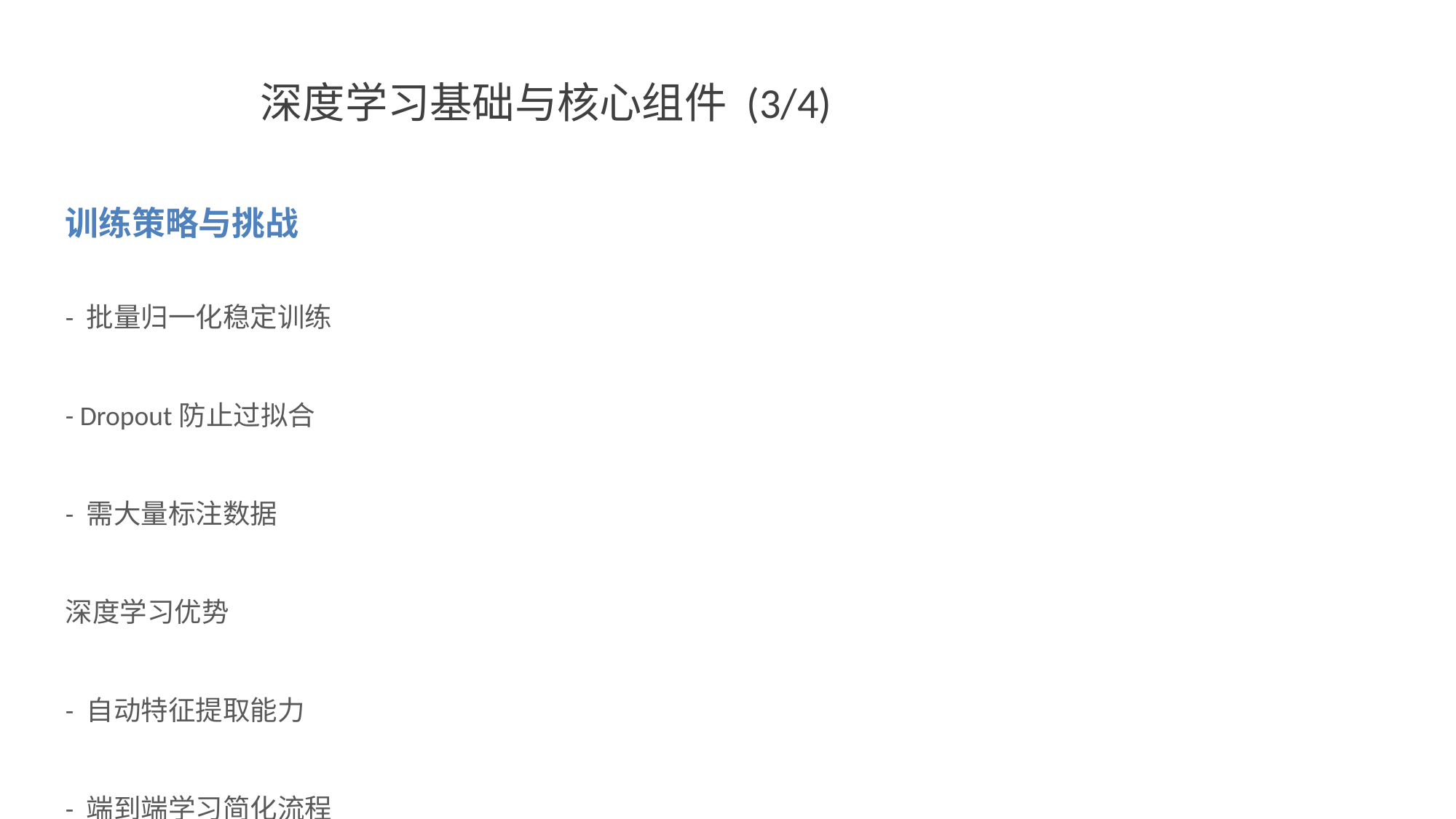

# 深度学习基础与核心组件 (3/4)

训练策略与挑战

- 批量归一化稳定训练

- Dropout防止过拟合

- 需大量标注数据

深度学习优势

- 自动特征提取能力

- 端到端学习简化流程

- 在CV/NLP领域突破